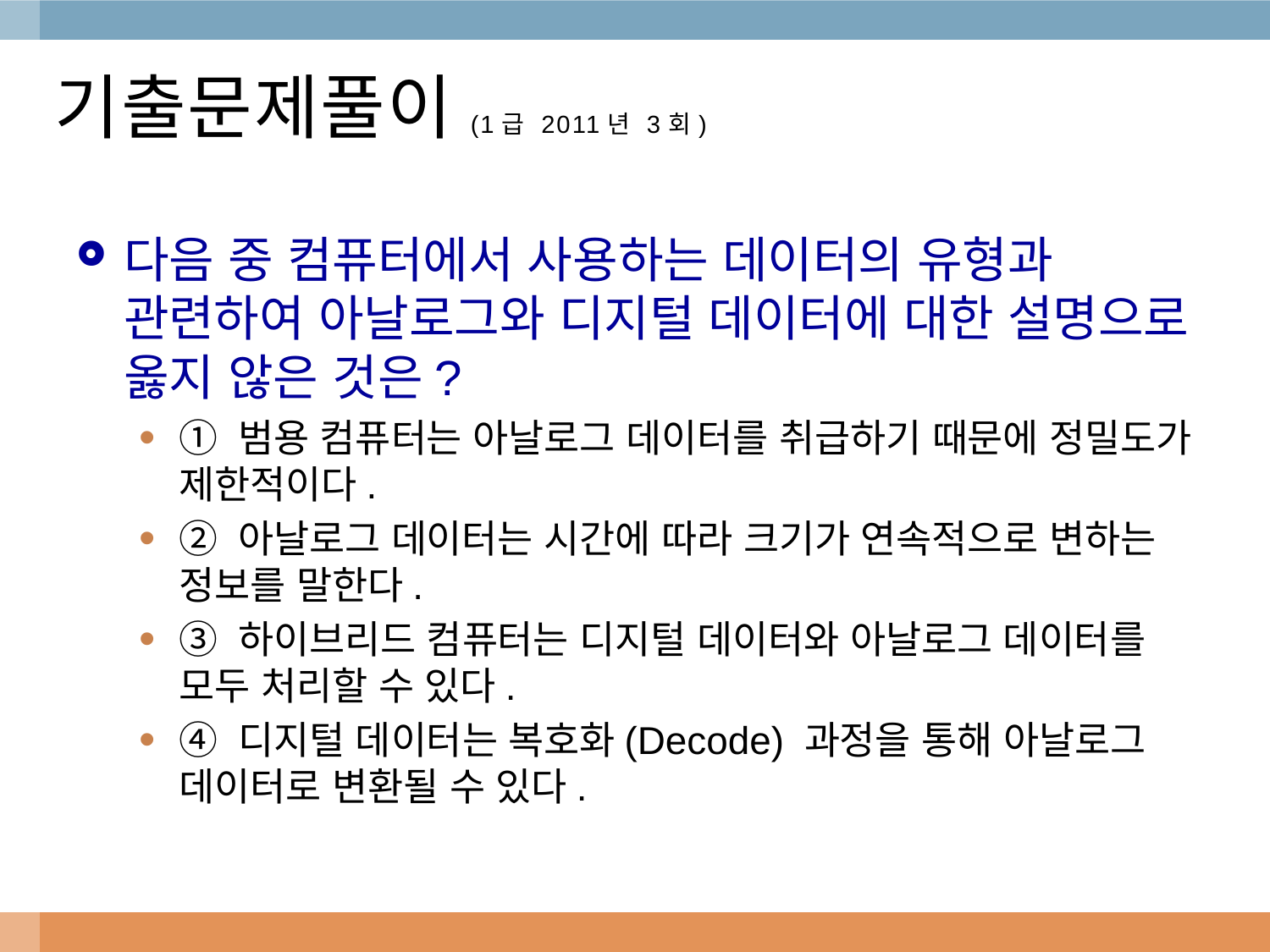

# 기출문제풀이(1급 2011년 3회)
다음 중 컴퓨터에서 사용하는 데이터의 유형과 관련하여 아날로그와 디지털 데이터에 대한 설명으로 옳지 않은 것은?
① 범용 컴퓨터는 아날로그 데이터를 취급하기 때문에 정밀도가 제한적이다.
② 아날로그 데이터는 시간에 따라 크기가 연속적으로 변하는 정보를 말한다.
③ 하이브리드 컴퓨터는 디지털 데이터와 아날로그 데이터를 모두 처리할 수 있다.
④ 디지털 데이터는 복호화(Decode) 과정을 통해 아날로그 데이터로 변환될 수 있다.